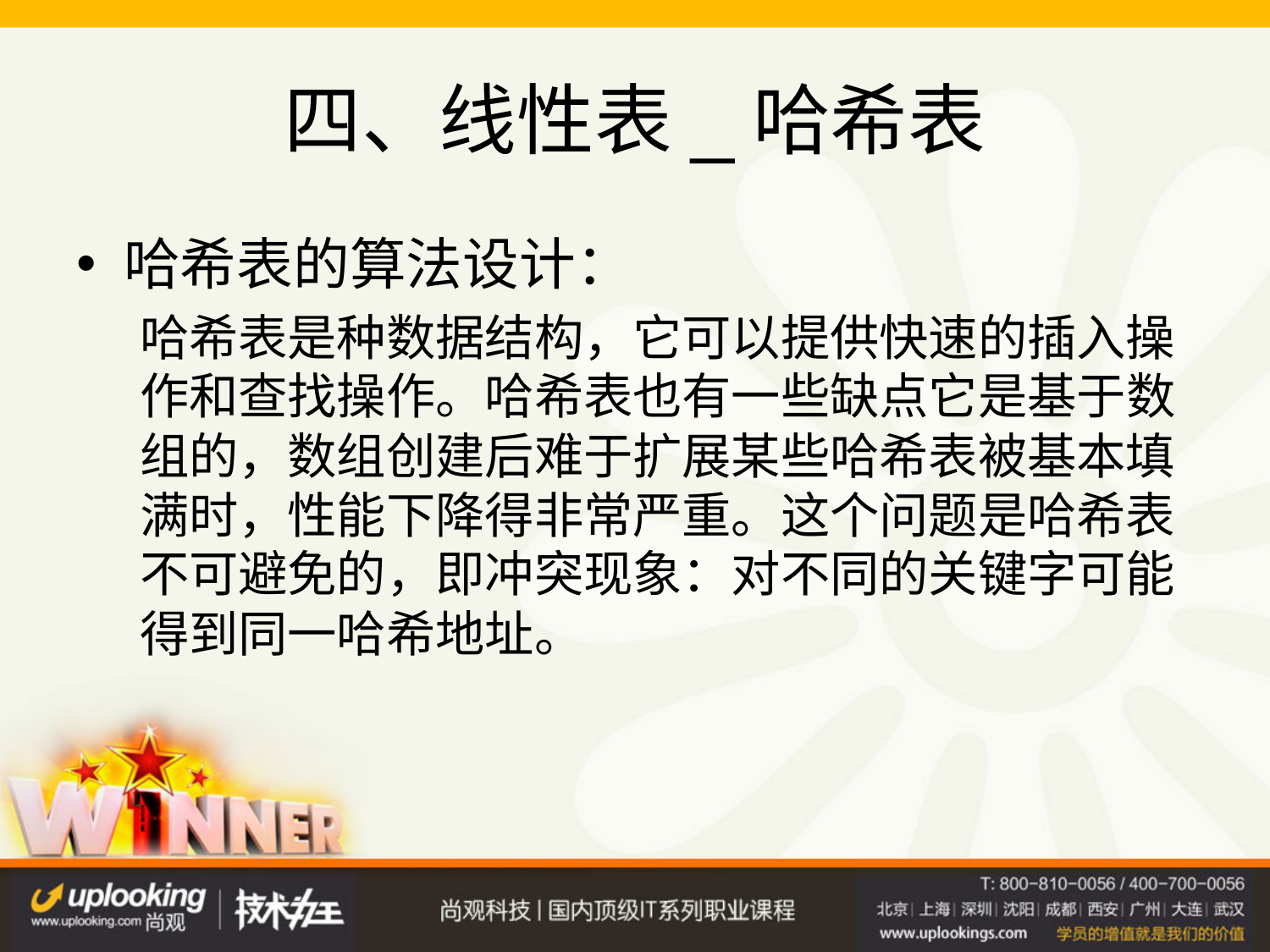

# 四、线性表_哈希表
哈希表的算法设计：
哈希表是种数据结构，它可以提供快速的插入操作和查找操作。哈希表也有一些缺点它是基于数组的，数组创建后难于扩展某些哈希表被基本填满时，性能下降得非常严重。这个问题是哈希表不可避免的，即冲突现象：对不同的关键字可能得到同一哈希地址。